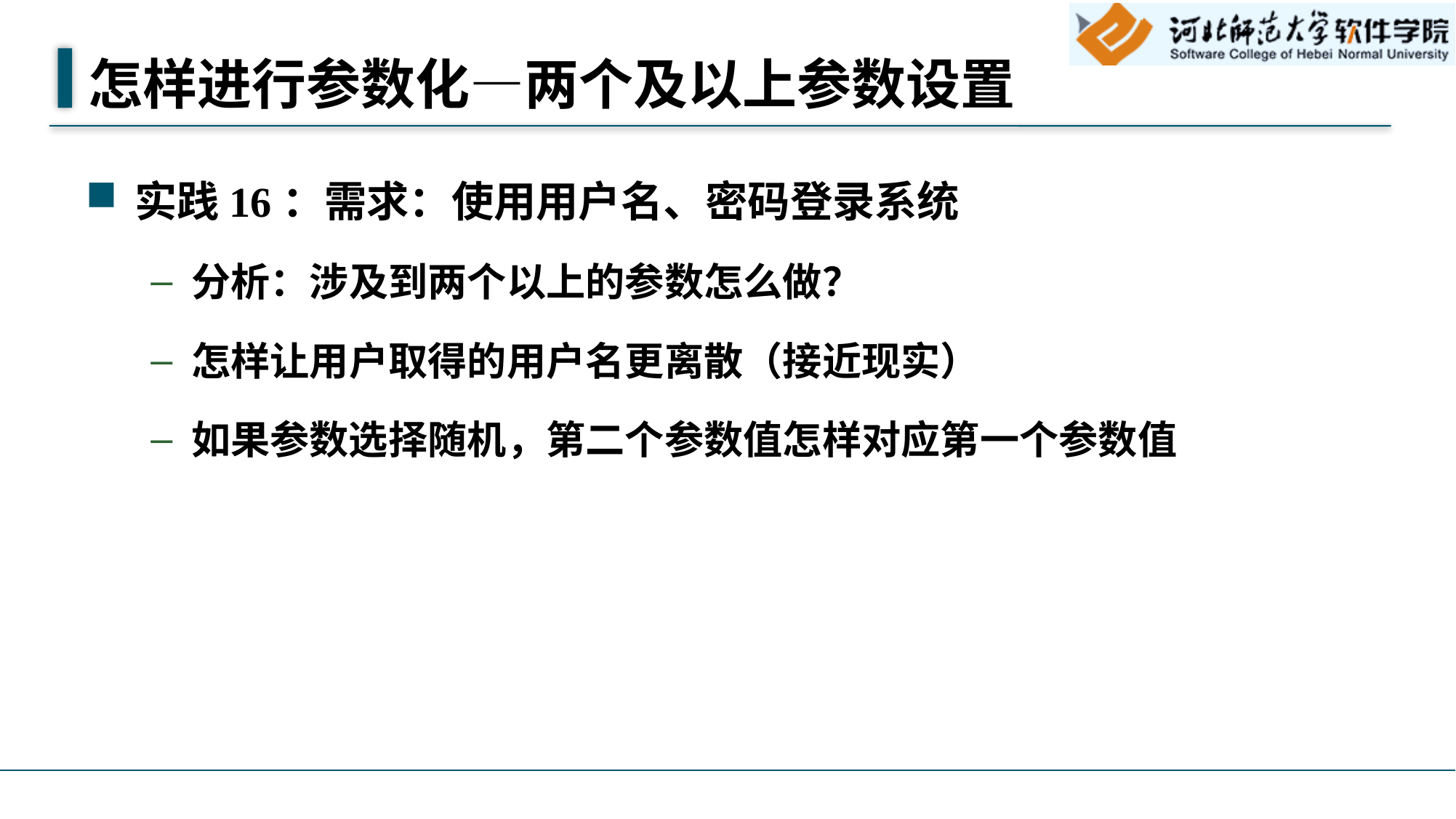

# 怎样进行参数化—两个及以上参数设置
实践16：需求：使用用户名、密码登录系统
分析：涉及到两个以上的参数怎么做？
怎样让用户取得的用户名更离散（接近现实）
如果参数选择随机，第二个参数值怎样对应第一个参数值